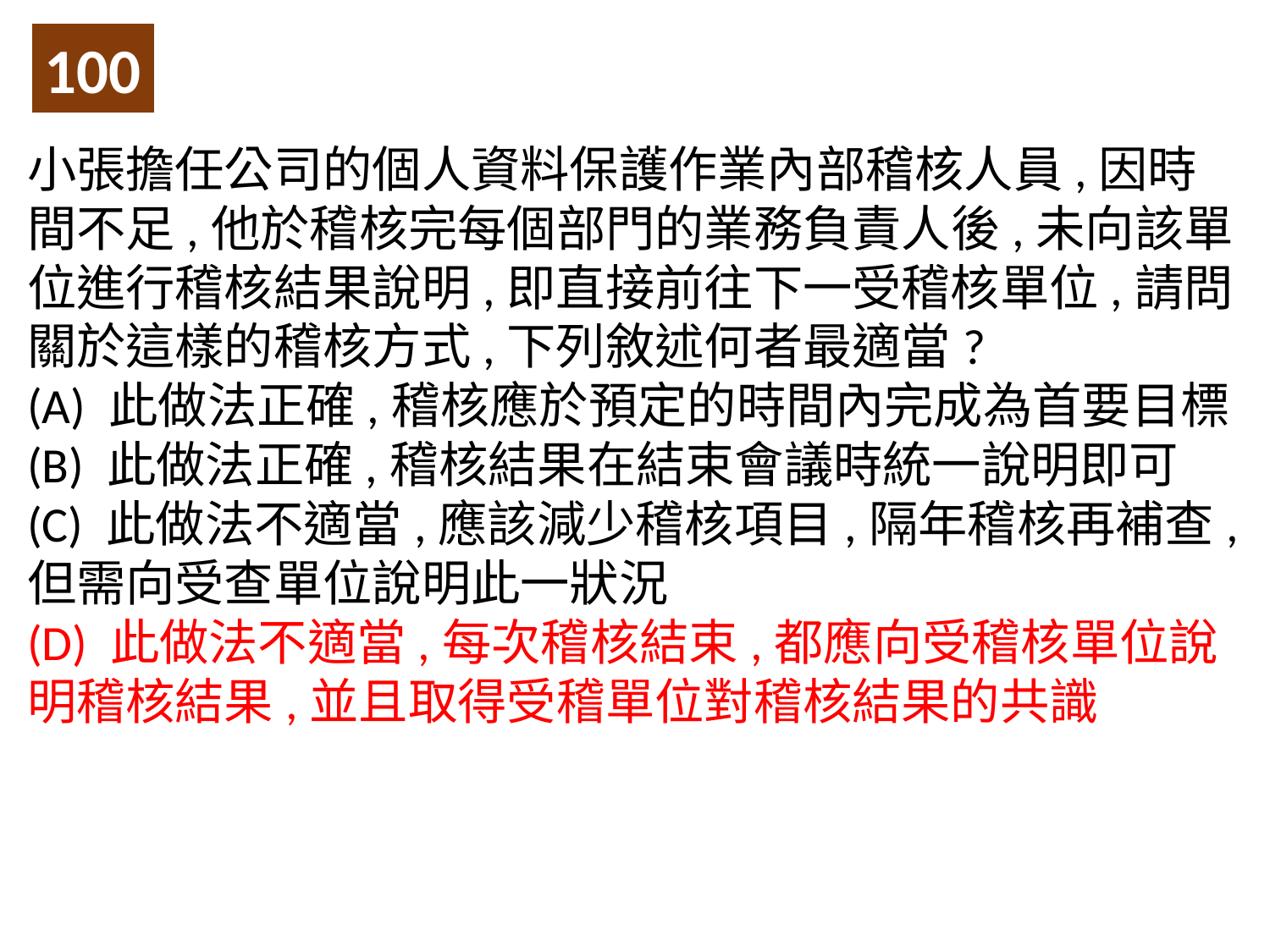

100
小張擔任公司的個人資料保護作業內部稽核人員,因時間不足,他於稽核完每個部門的業務負責人後,未向該單位進行稽核結果說明,即直接前往下一受稽核單位,請問關於這樣的稽核方式,下列敘述何者最適當?
(A) 此做法正確,稽核應於預定的時間內完成為首要目標
(B) 此做法正確,稽核結果在結束會議時統一說明即可
(C) 此做法不適當,應該減少稽核項目,隔年稽核再補查,但需向受查單位說明此一狀況
(D) 此做法不適當,每次稽核結束,都應向受稽核單位說明稽核結果,並且取得受稽單位對稽核結果的共識